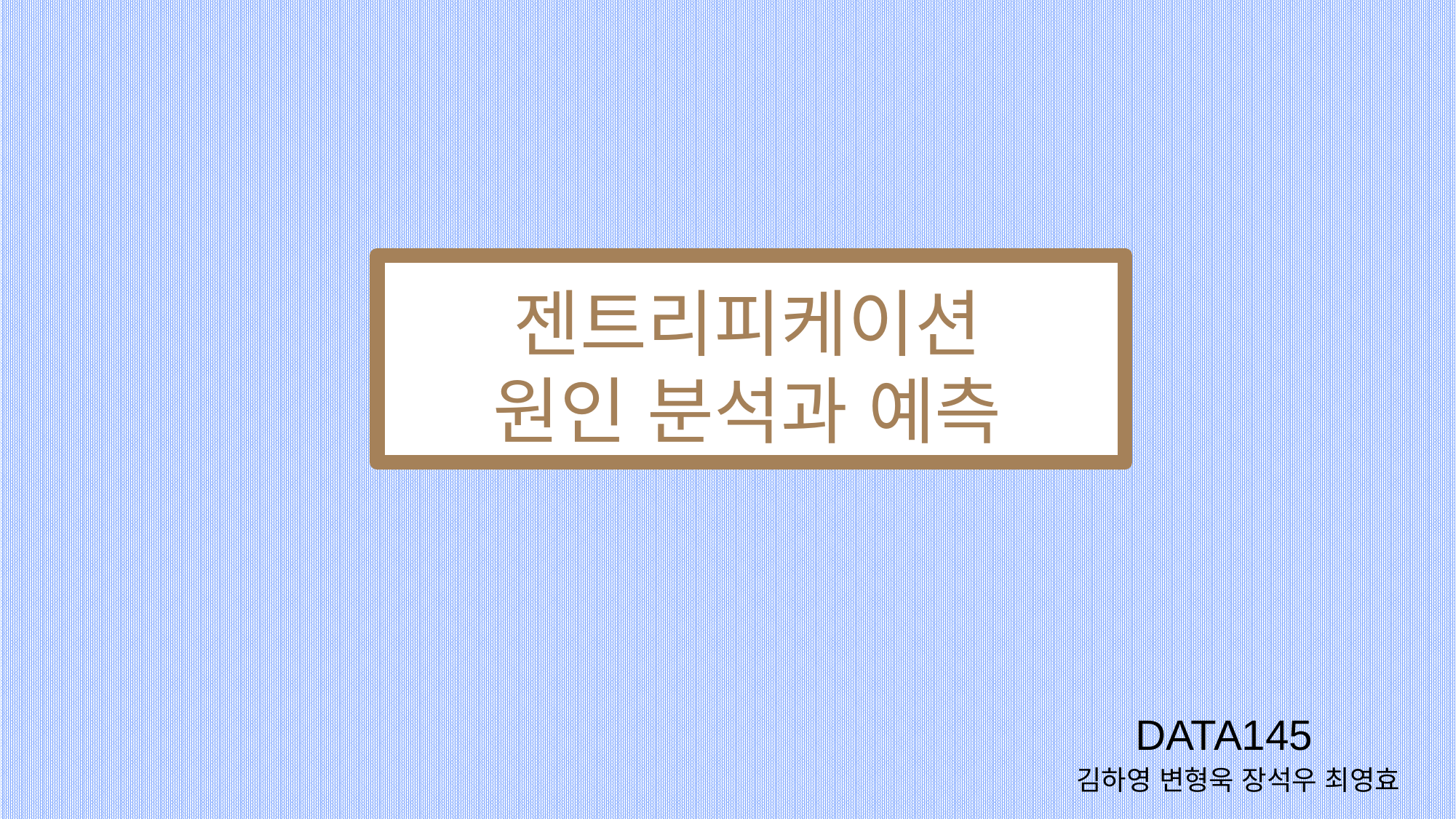

젠트리피케이션
원인 분석과 예측
DATA145
김하영 변형욱 장석우 최영효